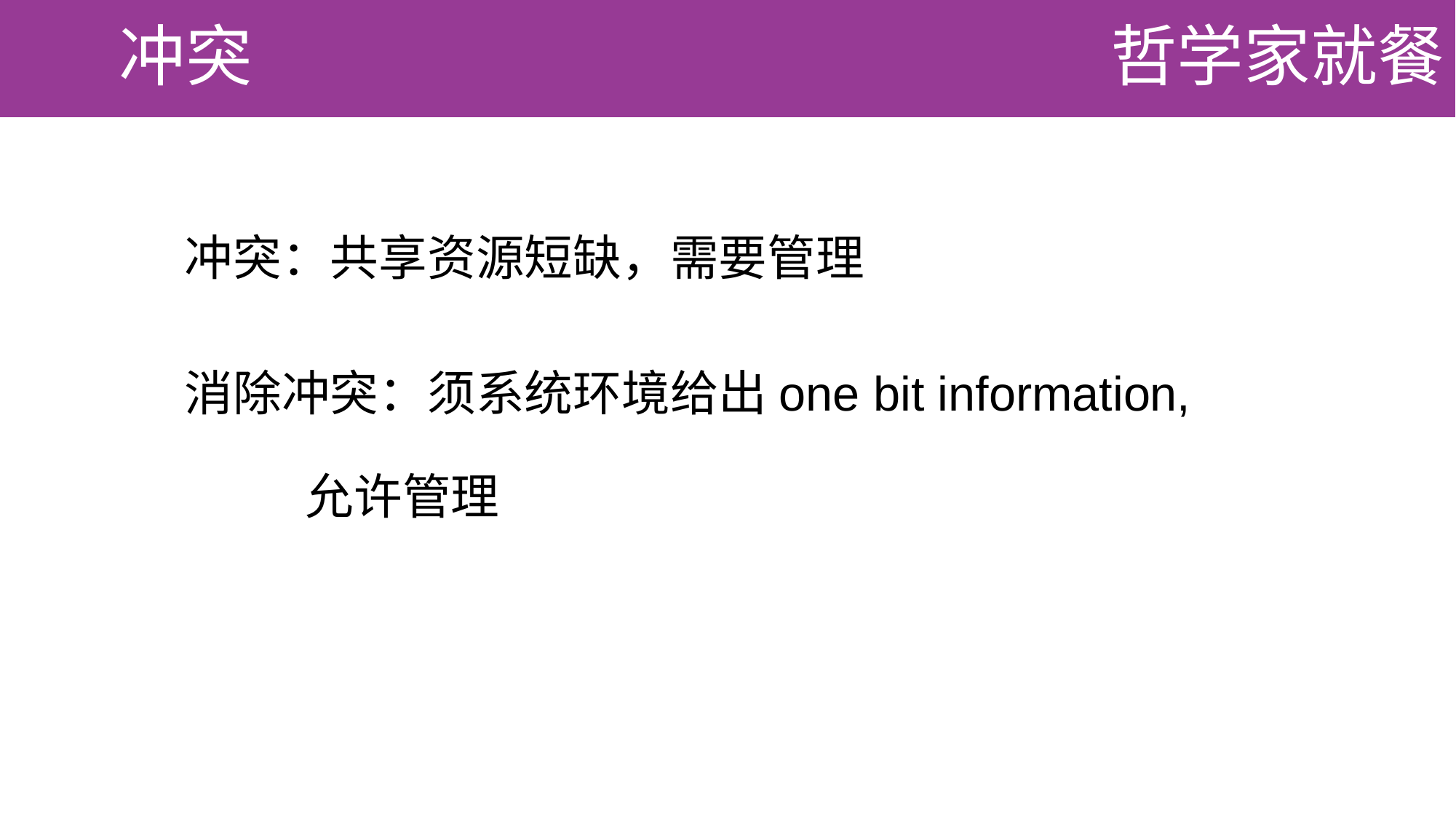

# 冲突
哲学家就餐
冲突：共享资源短缺，需要管理

消除冲突：须系统环境给出one bit information,
          允许管理